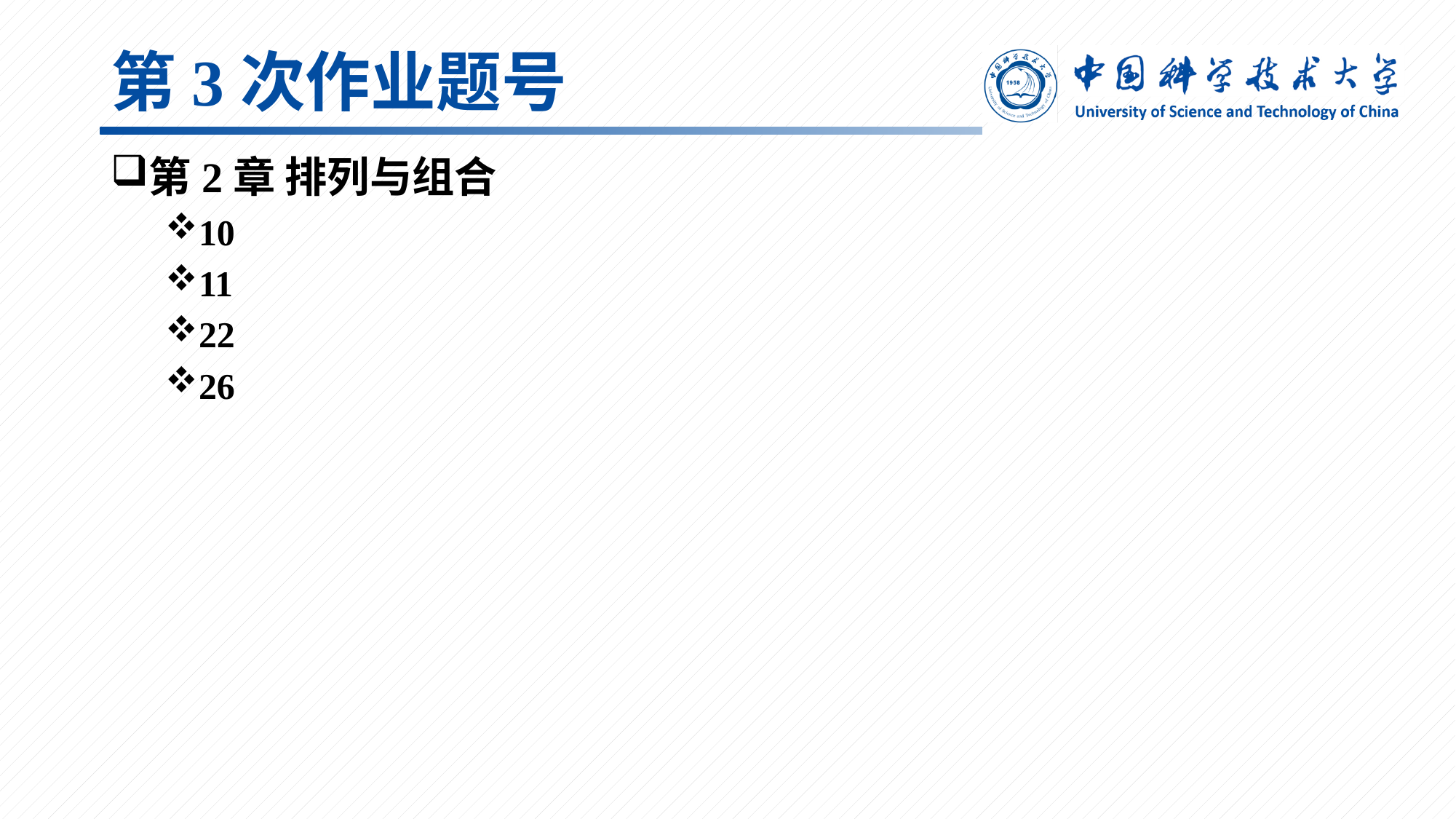

# 第3次作业题号
第2章 排列与组合
10
11
22
26